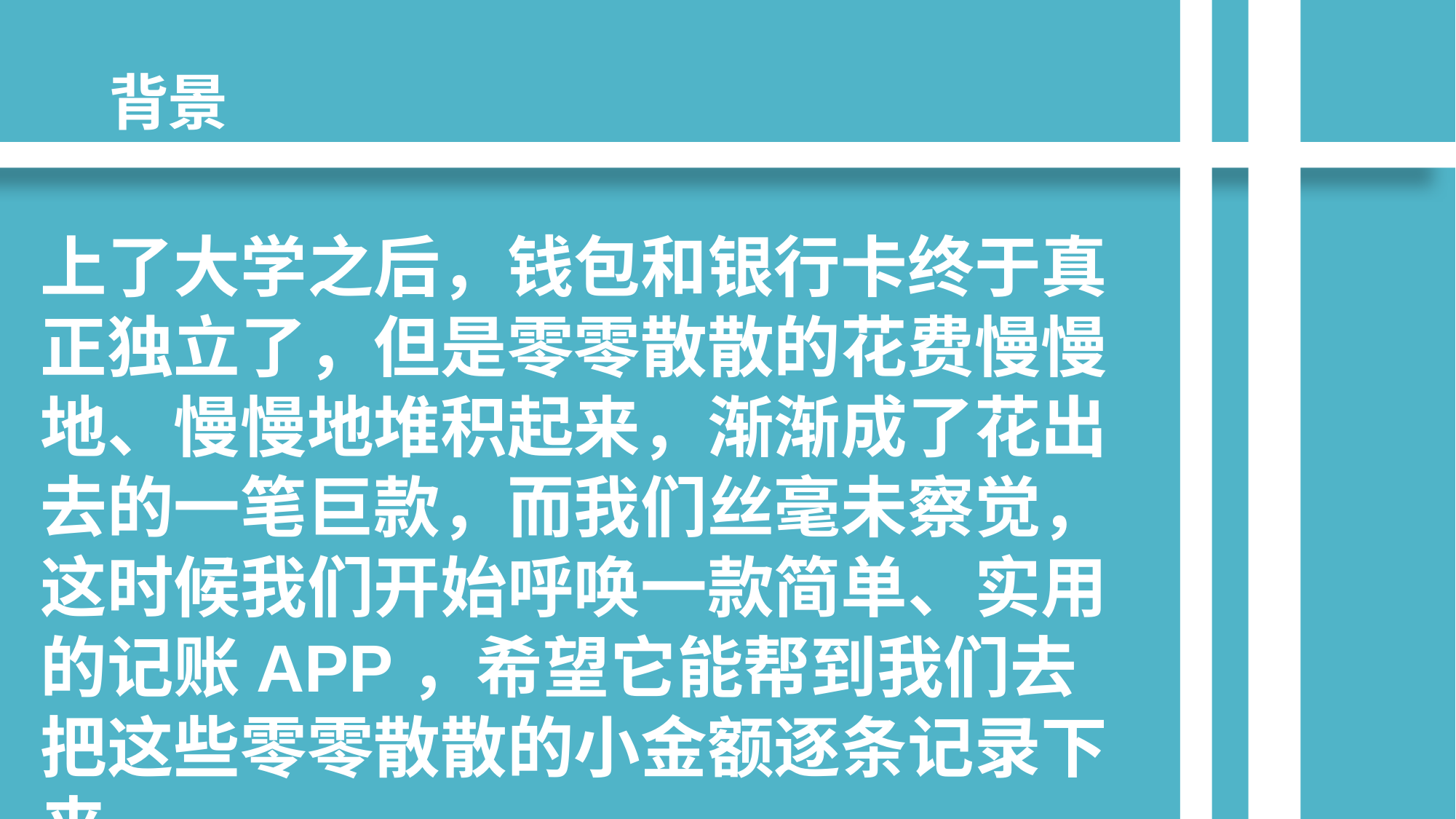

# 背景

上了大学之后，钱包和银行卡终于真正独立了，但是零零散散的花费慢慢地、慢慢地堆积起来，渐渐成了花出去的一笔巨款，而我们丝毫未察觉，这时候我们开始呼唤一款简单、实用的记账APP，希望它能帮到我们去把这些零零散散的小金额逐条记录下来。